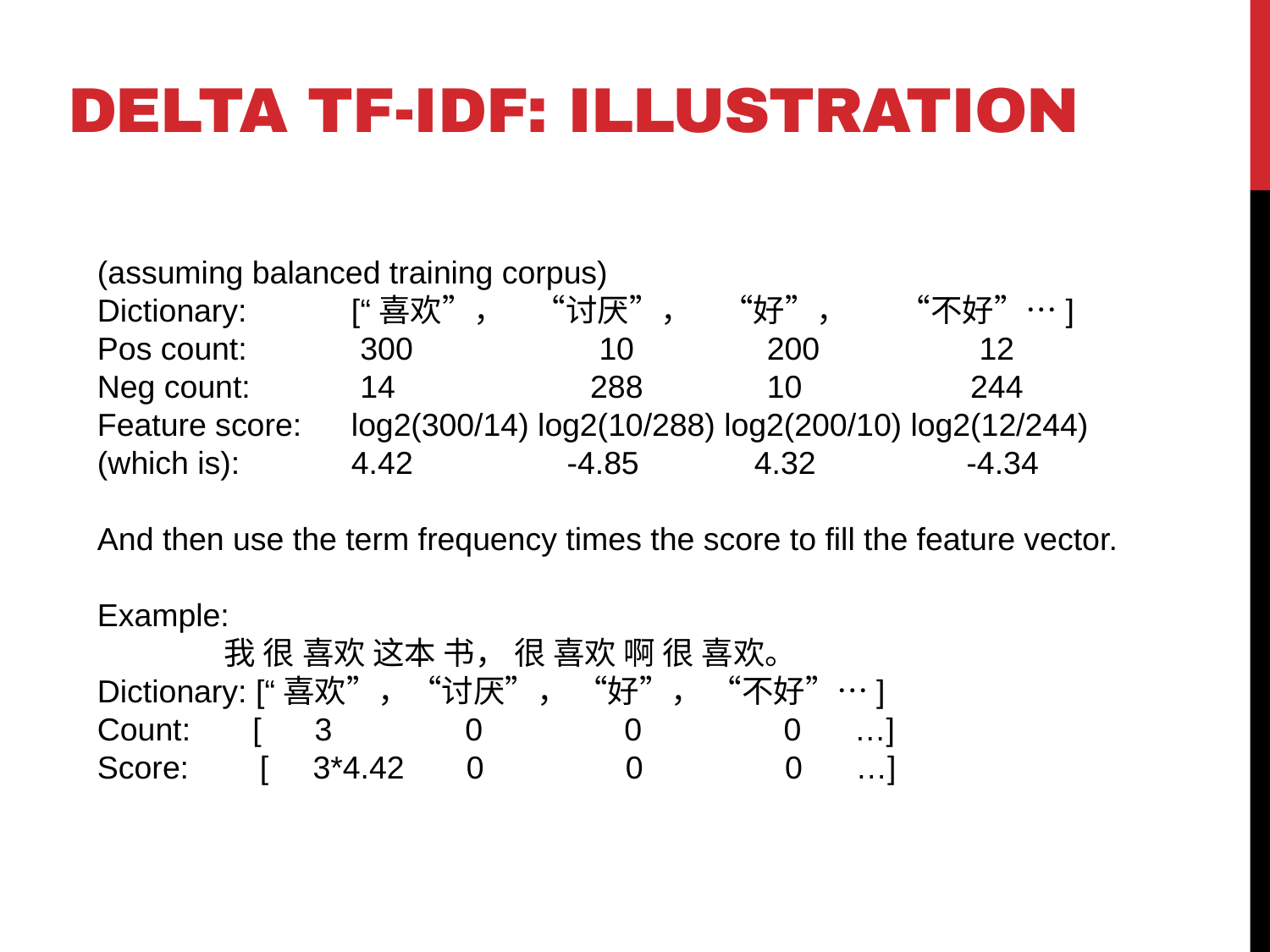

# Delta tf-idf: illustration
(assuming balanced training corpus)
Dictionary: 	[“喜欢”，    “讨厌”，    “好”，       “不好”…]
Pos count:   	 300                     10               200                  12
Neg count:   	 14                      288              10                   244
Feature score:	log2(300/14) log2(10/288) log2(200/10) log2(12/244)
(which is):	4.42	          -4.85             4.32                 -4.34
And then use the term frequency times the score to fill the feature vector.

Example:
	我 很 喜欢 这本 书， 很 喜欢 啊 很 喜欢。
Dictionary: [“喜欢”，“讨厌”， “好”， “不好”…]
Count:       [      3               0                0                0      …]
Score:        [     3*4.42       0                0                0      …]